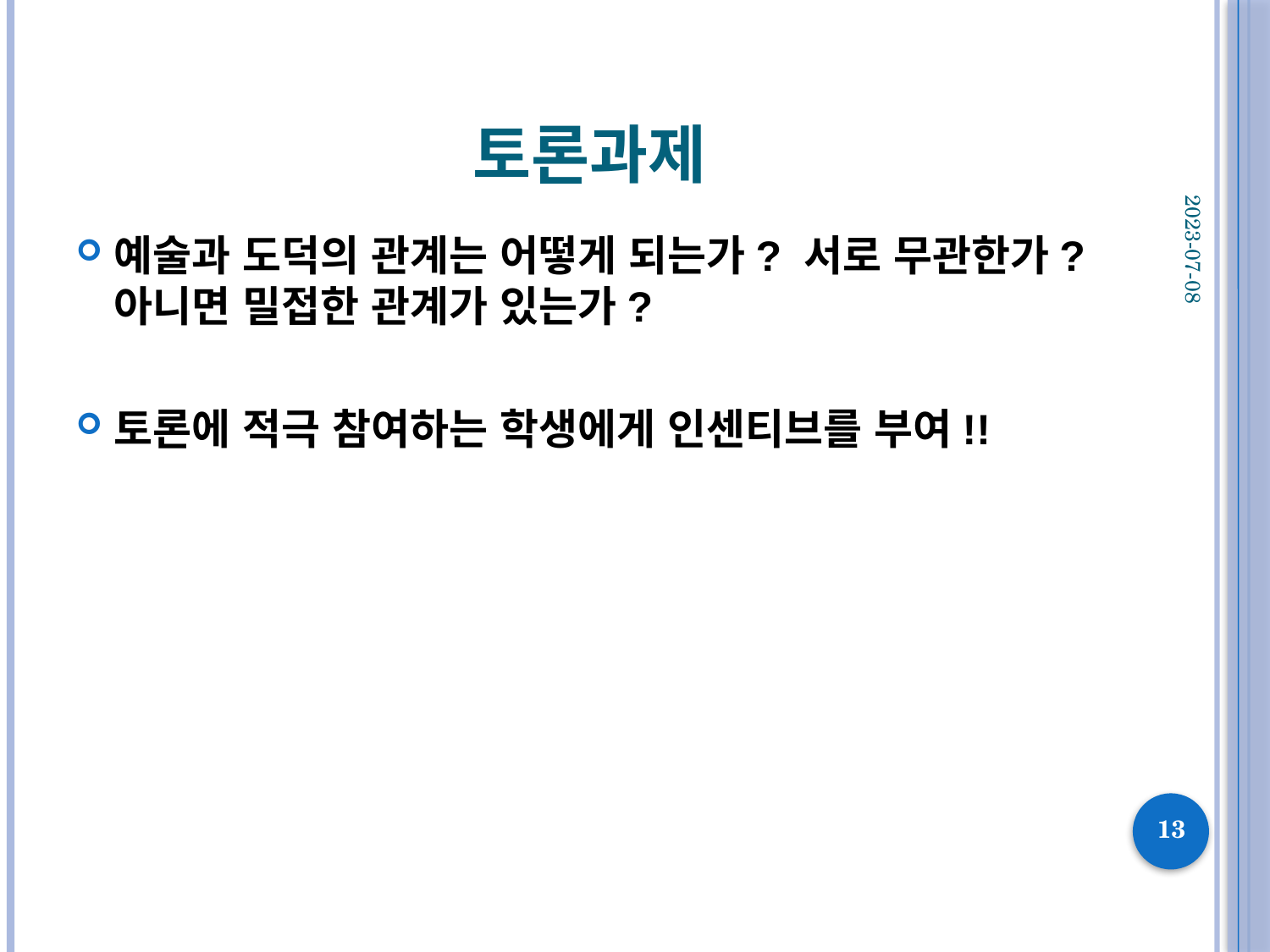

# 토론과제
2023-07-08
예술과 도덕의 관계는 어떻게 되는가? 서로 무관한가? 아니면 밀접한 관계가 있는가?

토론에 적극 참여하는 학생에게 인센티브를 부여!!

13